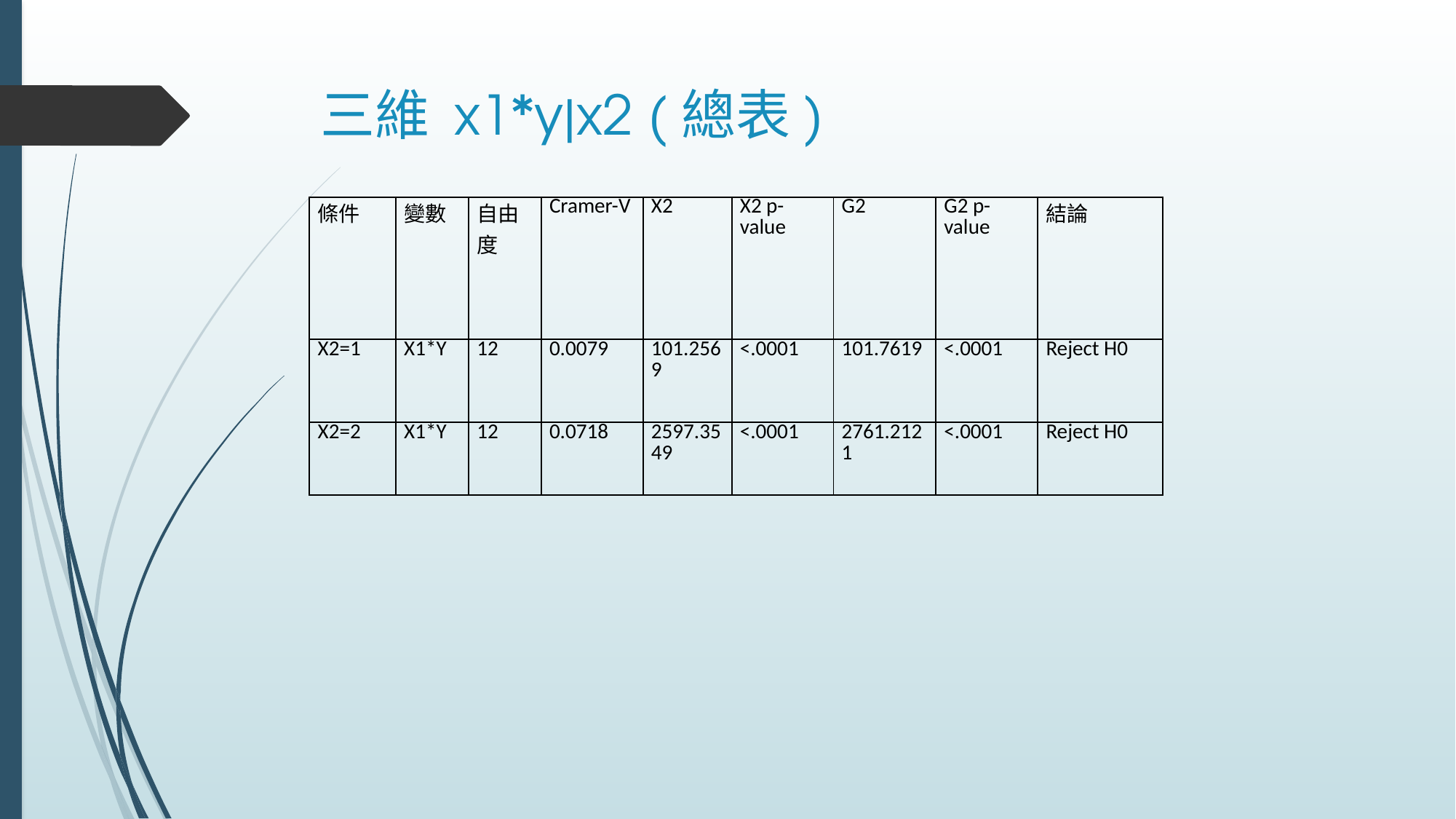

# 三維 x1*y|x2 (總表)
| 條件 | 變數 | 自由度 | Cramer-V | X2 | X2 p-value | G2 | G2 p-value | 結論 |
| --- | --- | --- | --- | --- | --- | --- | --- | --- |
| X2=1 | X1\*Y | 12 | 0.0079 | 101.2569 | <.0001 | 101.7619 | <.0001 | Reject H0 |
| X2=2 | X1\*Y | 12 | 0.0718 | 2597.3549 | <.0001 | 2761.2121 | <.0001 | Reject H0 |